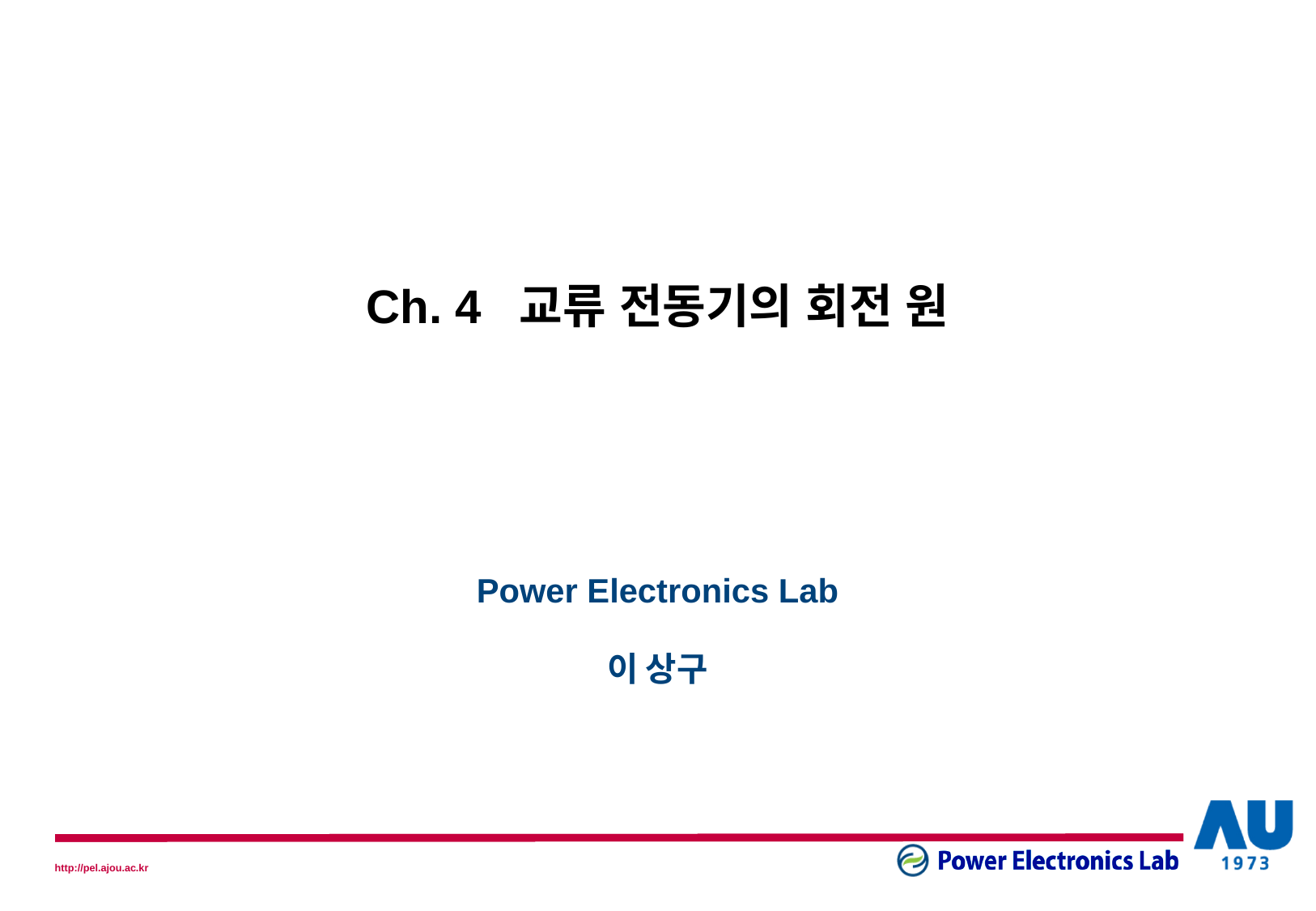

Ch. 4  교류 전동기의 회전 원
Power Electronics Lab

이 상구